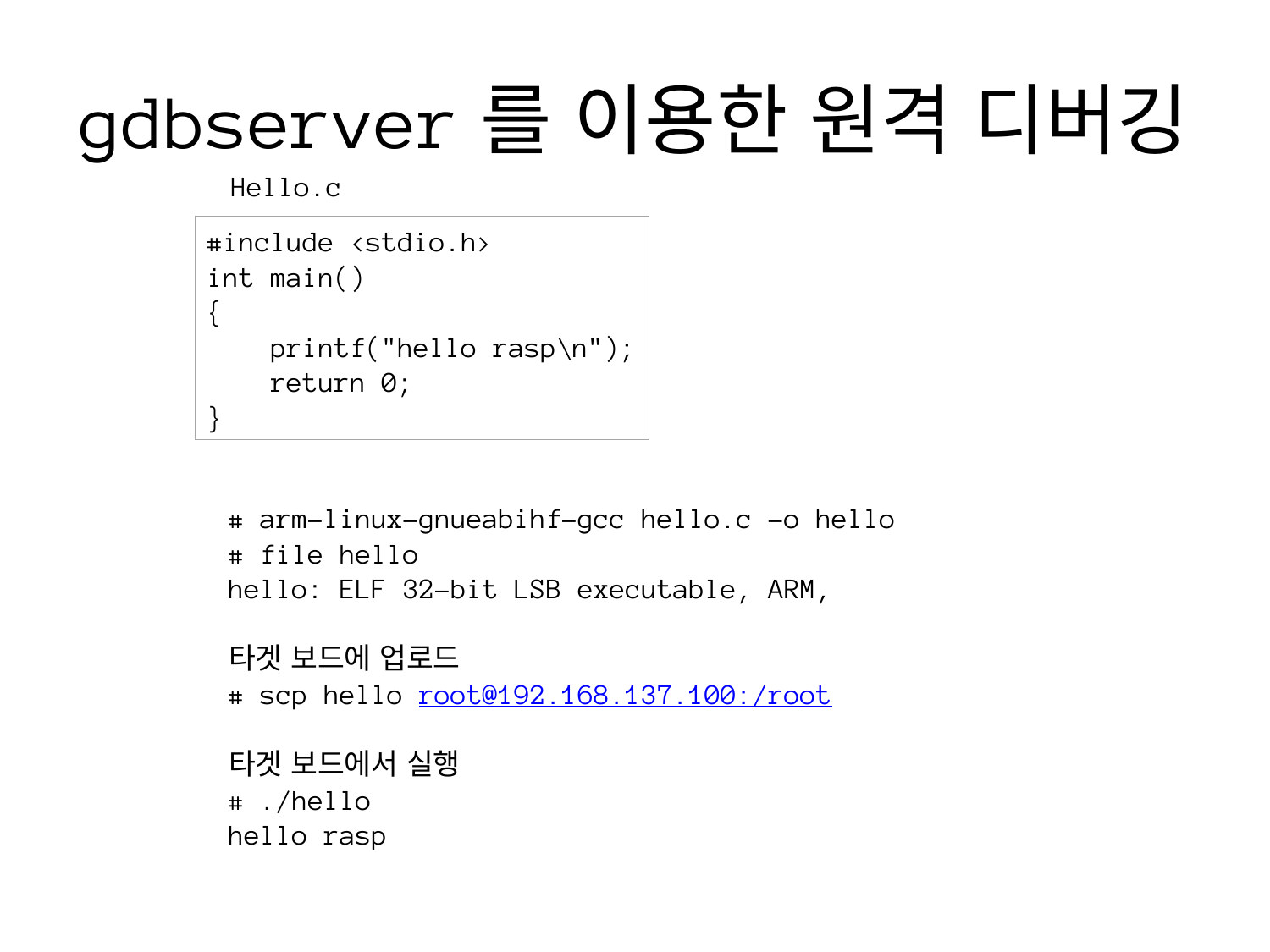

# gdbserver를 이용한 원격 디버깅
Hello.c
#include <stdio.h>
int main()
{
    printf("hello rasp\n");
    return 0;
}
# arm-linux-gnueabihf-gcc hello.c -o hello
# file hello
hello: ELF 32-bit LSB executable, ARM,

타겟 보드에 업로드
# scp hello root@192.168.137.100:/root

타겟 보드에서 실행
# ./hello
hello rasp